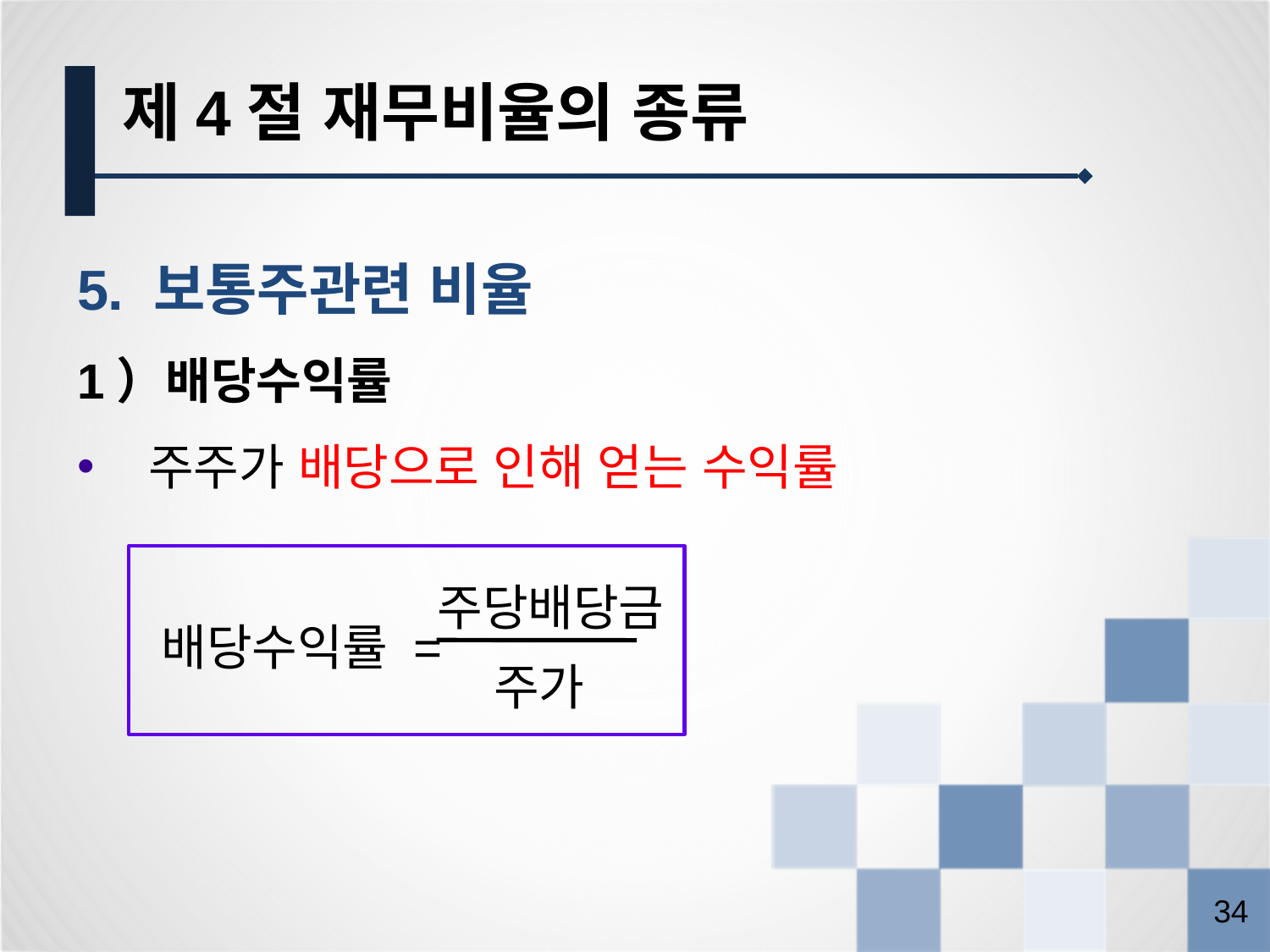

제4절 재무비율의 종류

5. 보통주관련 비율
1）배당수익률
주주가 배당으로 인해 얻는 수익률

주당배당금
배당수익률 =
주가
34